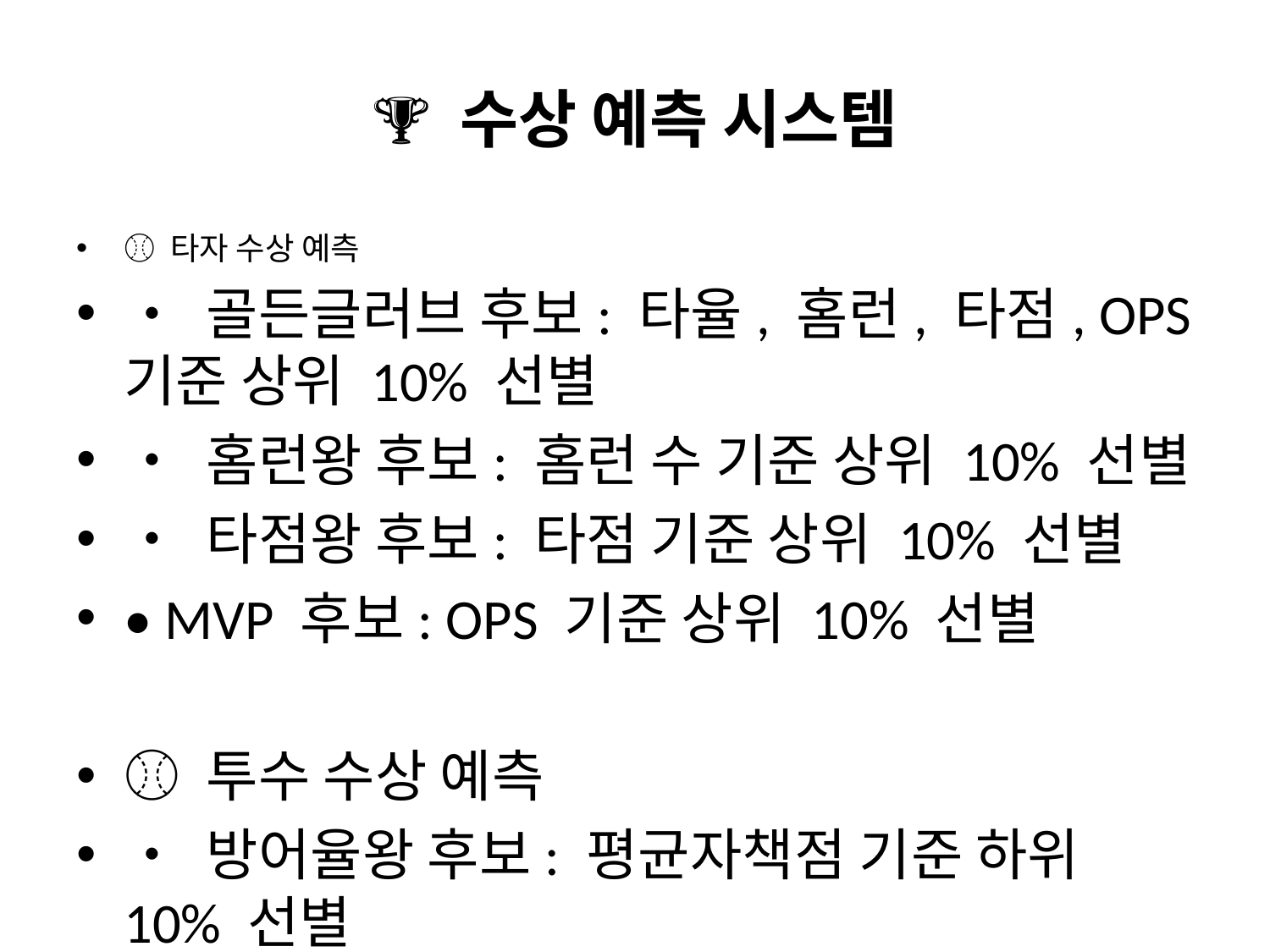

# 🏆 수상 예측 시스템
⚾ 타자 수상 예측
• 골든글러브 후보: 타율, 홈런, 타점, OPS 기준 상위 10% 선별
• 홈런왕 후보: 홈런 수 기준 상위 10% 선별
• 타점왕 후보: 타점 기준 상위 10% 선별
• MVP 후보: OPS 기준 상위 10% 선별

⚾ 투수 수상 예측
• 방어율왕 후보: 평균자책점 기준 하위 10% 선별
• 다승왕 후보: 승수 기준 상위 10% 선별
• 세이브왕 후보: 세이브 기준 상위 10% 선별
• 삼진왕 후보: 탈삼진 기준 상위 10% 선별

📊 종합 수상 점수
• 0-4점 척도로 수상 가능성 정량화
• 포지션별 차별화된 평가 기준 적용
• 객관적이고 일관성 있는 선수 평가